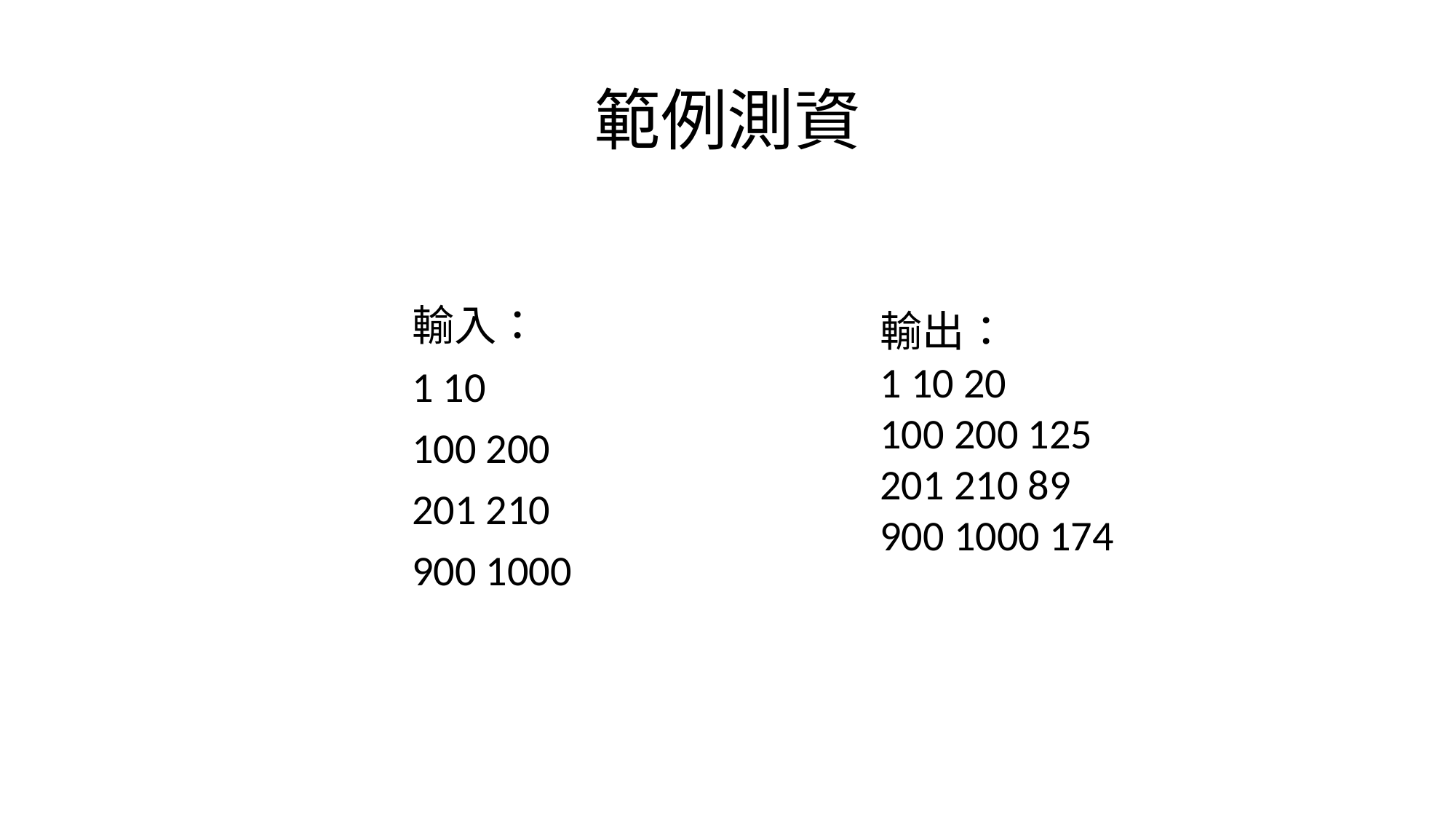

# 範例測資
輸入：
1 10
100 200
201 210
900 1000
輸出：
1 10 20
100 200 125
201 210 89
900 1000 174